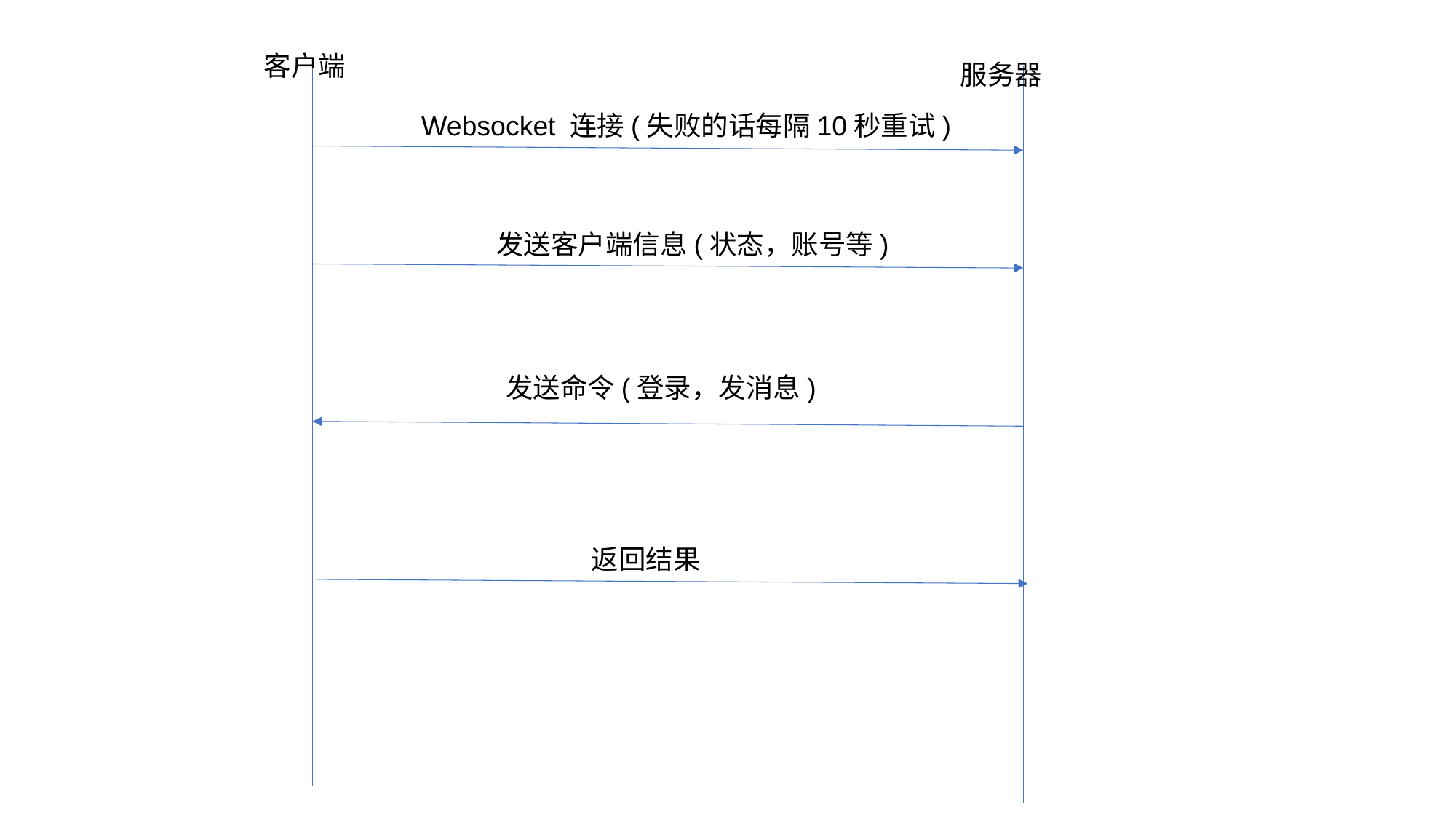

客户端
服务器
Websocket 连接(失败的话每隔10秒重试)
发送客户端信息(状态，账号等)
发送命令(登录，发消息)
返回结果